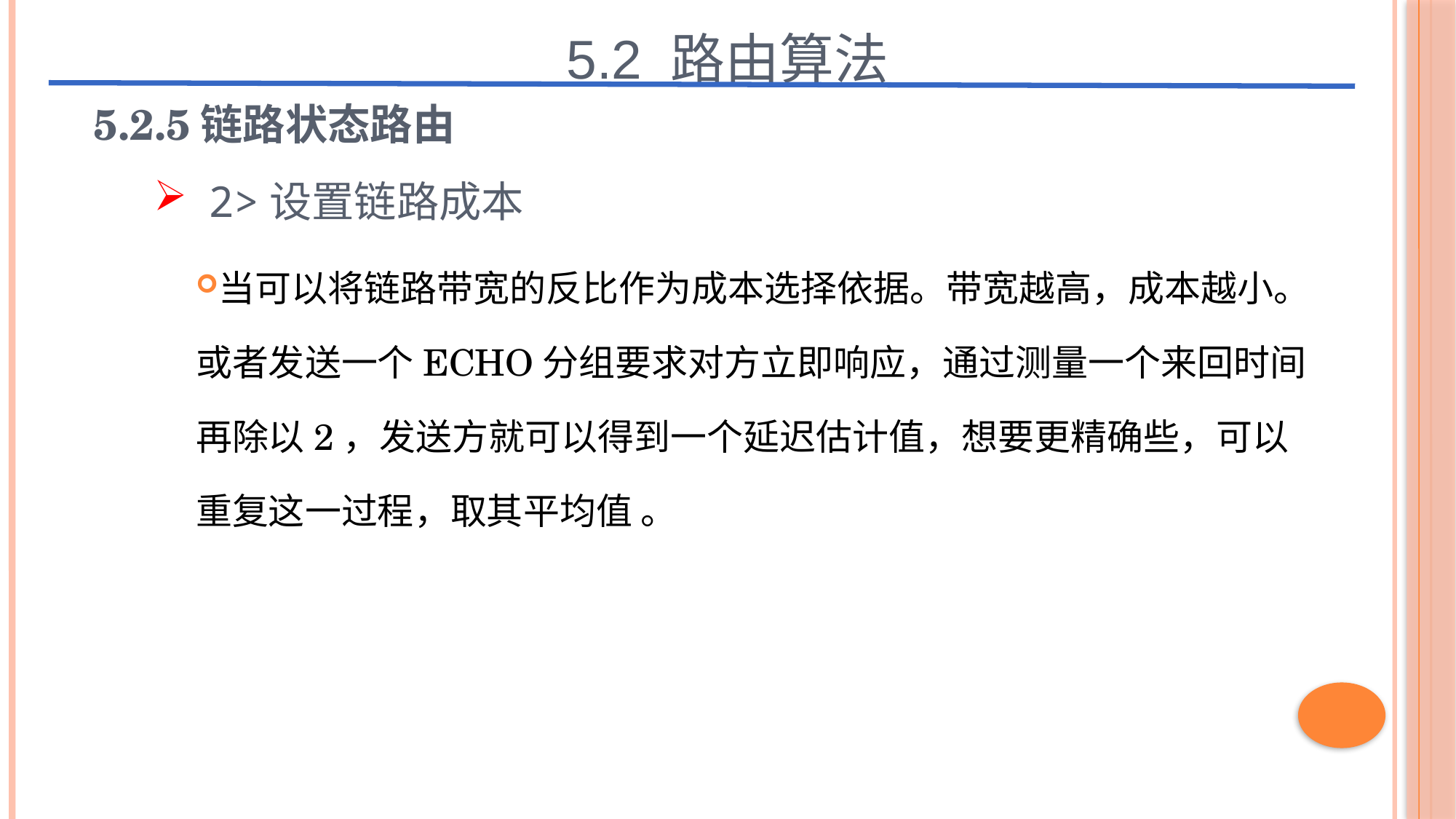

5.2 路由算法
5.2.5链路状态路由
2>设置链路成本
当可以将链路带宽的反比作为成本选择依据。带宽越高，成本越小。或者发送一个ECHO分组要求对方立即响应，通过测量一个来回时间再除以2，发送方就可以得到一个延迟估计值，想要更精确些，可以重复这一过程，取其平均值 。